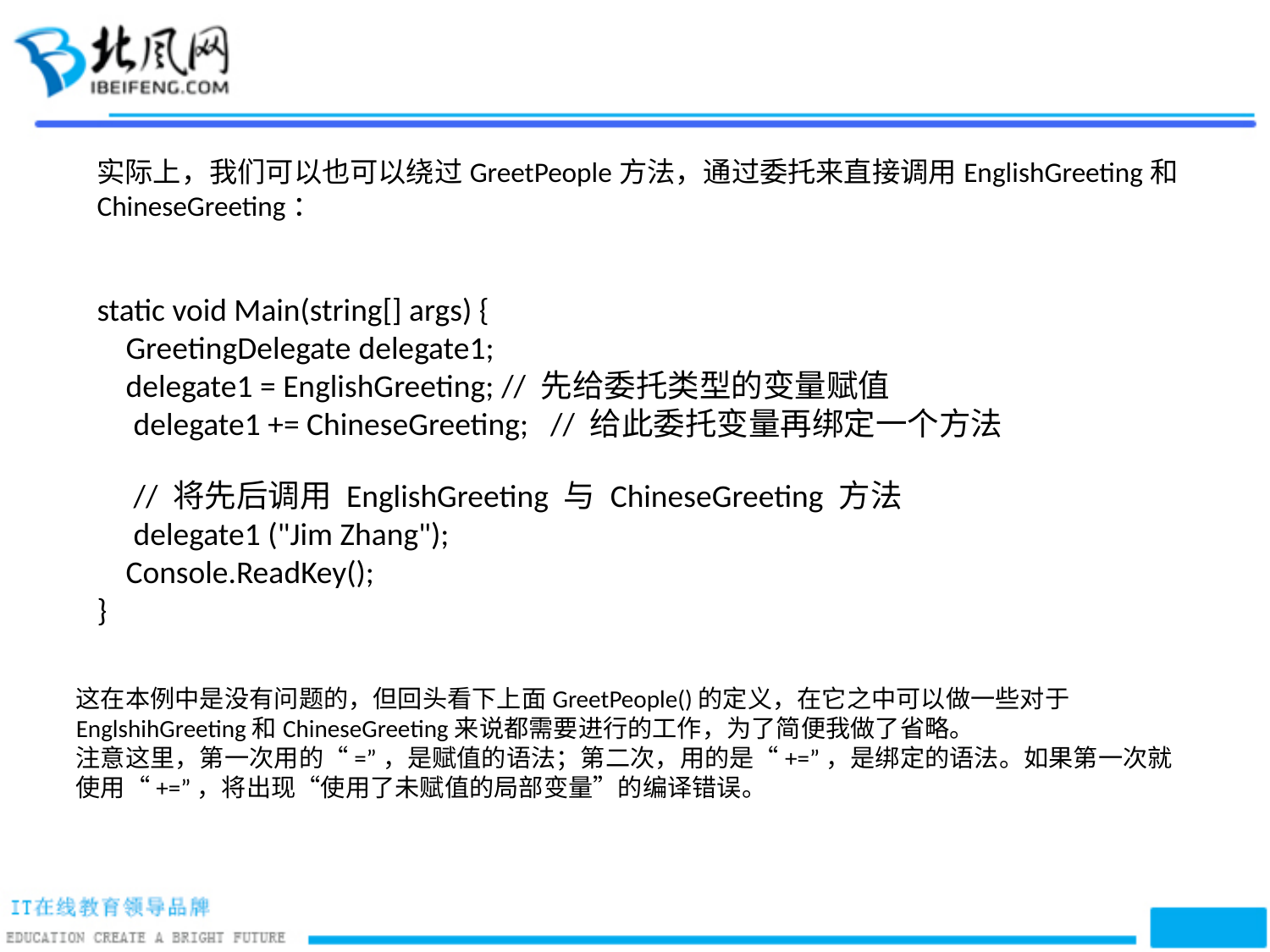

实际上，我们可以也可以绕过GreetPeople方法，通过委托来直接调用EnglishGreeting和ChineseGreeting：

static void Main(string[] args) {
    GreetingDelegate delegate1;
    delegate1 = EnglishGreeting; // 先给委托类型的变量赋值
    delegate1 += ChineseGreeting;   // 给此委托变量再绑定一个方法
    // 将先后调用 EnglishGreeting 与 ChineseGreeting 方法
    delegate1 ("Jim Zhang");   
    Console.ReadKey();
}
这在本例中是没有问题的，但回头看下上面GreetPeople()的定义，在它之中可以做一些对于EnglshihGreeting和ChineseGreeting来说都需要进行的工作，为了简便我做了省略。
注意这里，第一次用的“=”，是赋值的语法；第二次，用的是“+=”，是绑定的语法。如果第一次就使用“+=”，将出现“使用了未赋值的局部变量”的编译错误。